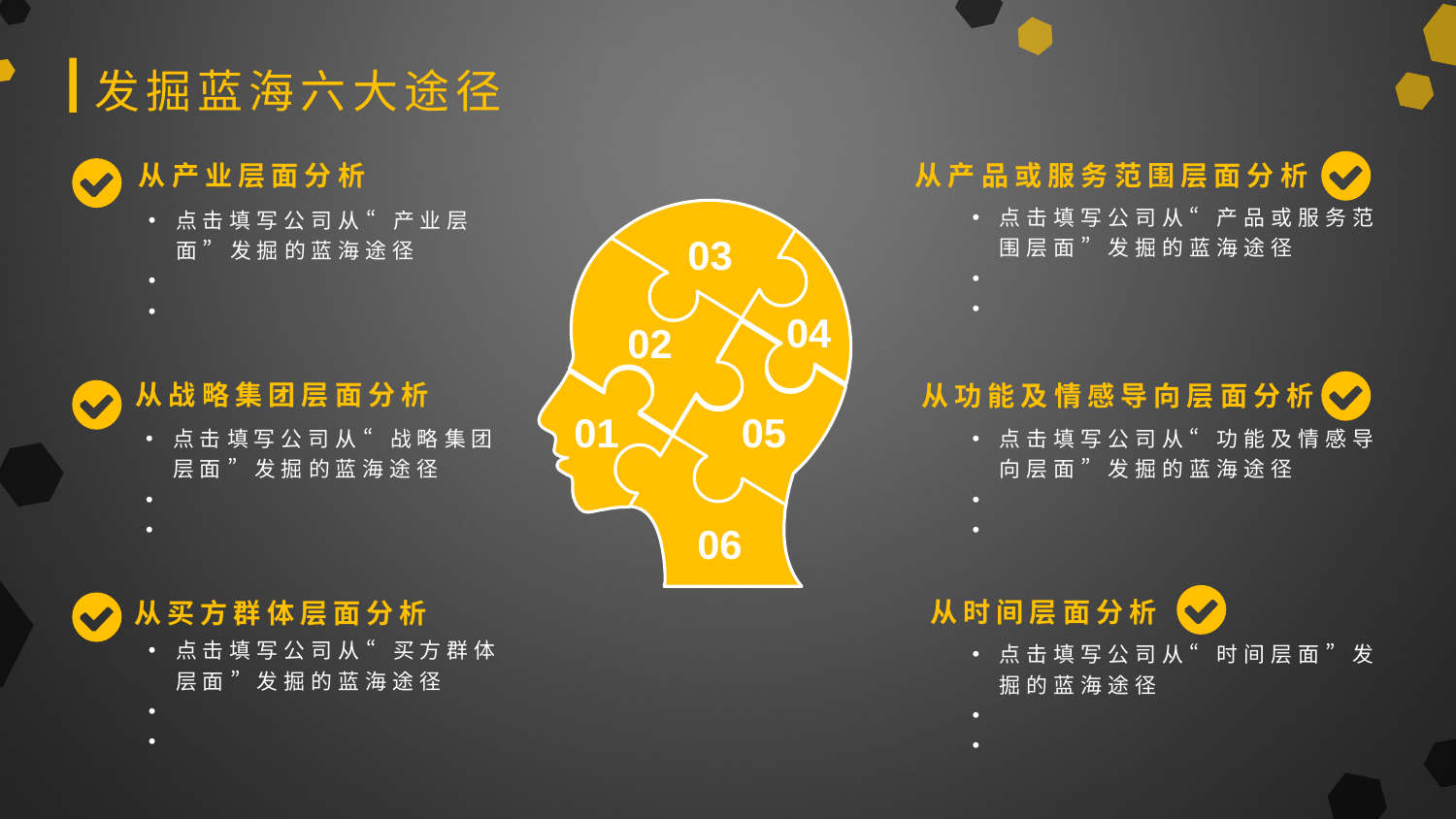

发掘蓝海六大途径

从产业层面分析

从产品或服务范围层面分析
点击填写公司从“产品或服务范围层面”发掘的蓝海途径

点击填写公司从“产业层面”发掘的蓝海途径

03

04
02

01
05

06

从战略集团层面分析
从功能及情感导向层面分析

点击填写公司从“战略集团层面”发掘的蓝海途径

点击填写公司从“功能及情感导向层面”发掘的蓝海途径

从时间层面分析
从买方群体层面分析
点击填写公司从“买方群体层面”发掘的蓝海途径

点击填写公司从“时间层面”发掘的蓝海途径